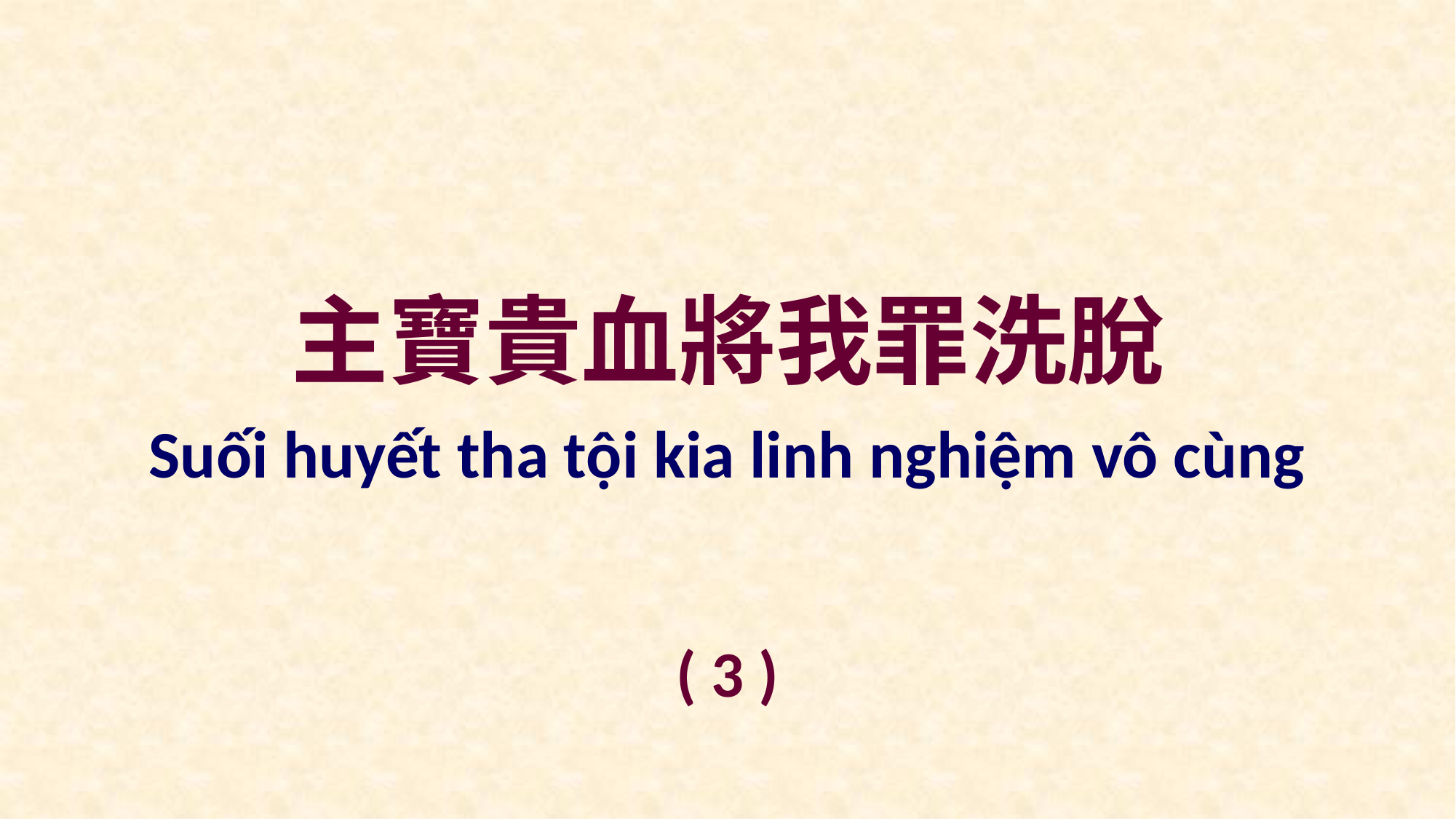

主寶貴血將我罪洗脫
Suối huyết tha tội kia linh nghiệm vô cùng
( 3 )